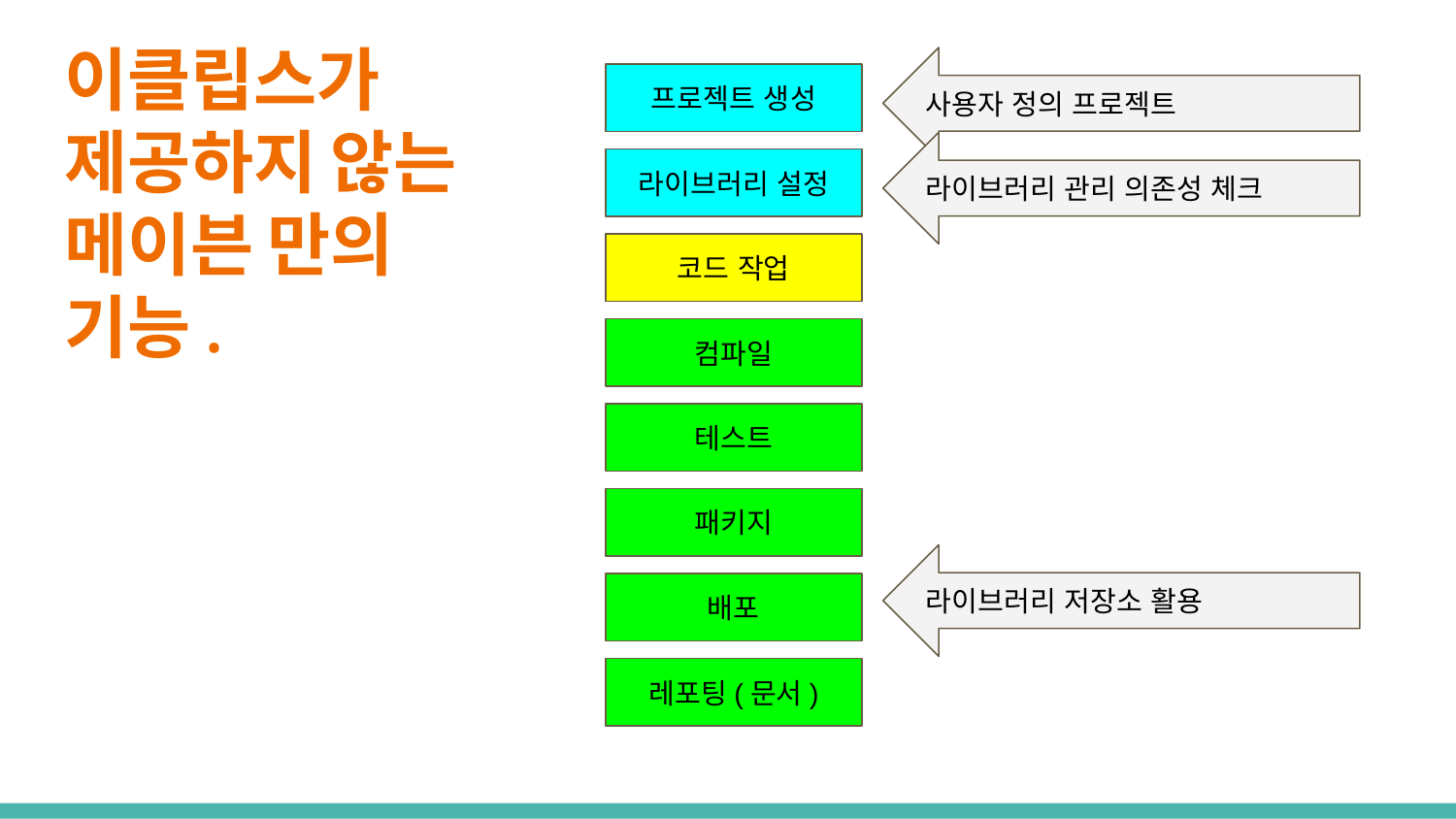

# 이클립스가 제공하지 않는 메이븐 만의 기능.
사용자 정의 프로젝트
프로젝트 생성
라이브러리 관리 의존성 체크
라이브러리 설정
코드 작업
컴파일
테스트
패키지
라이브러리 저장소 활용
배포
레포팅(문서)